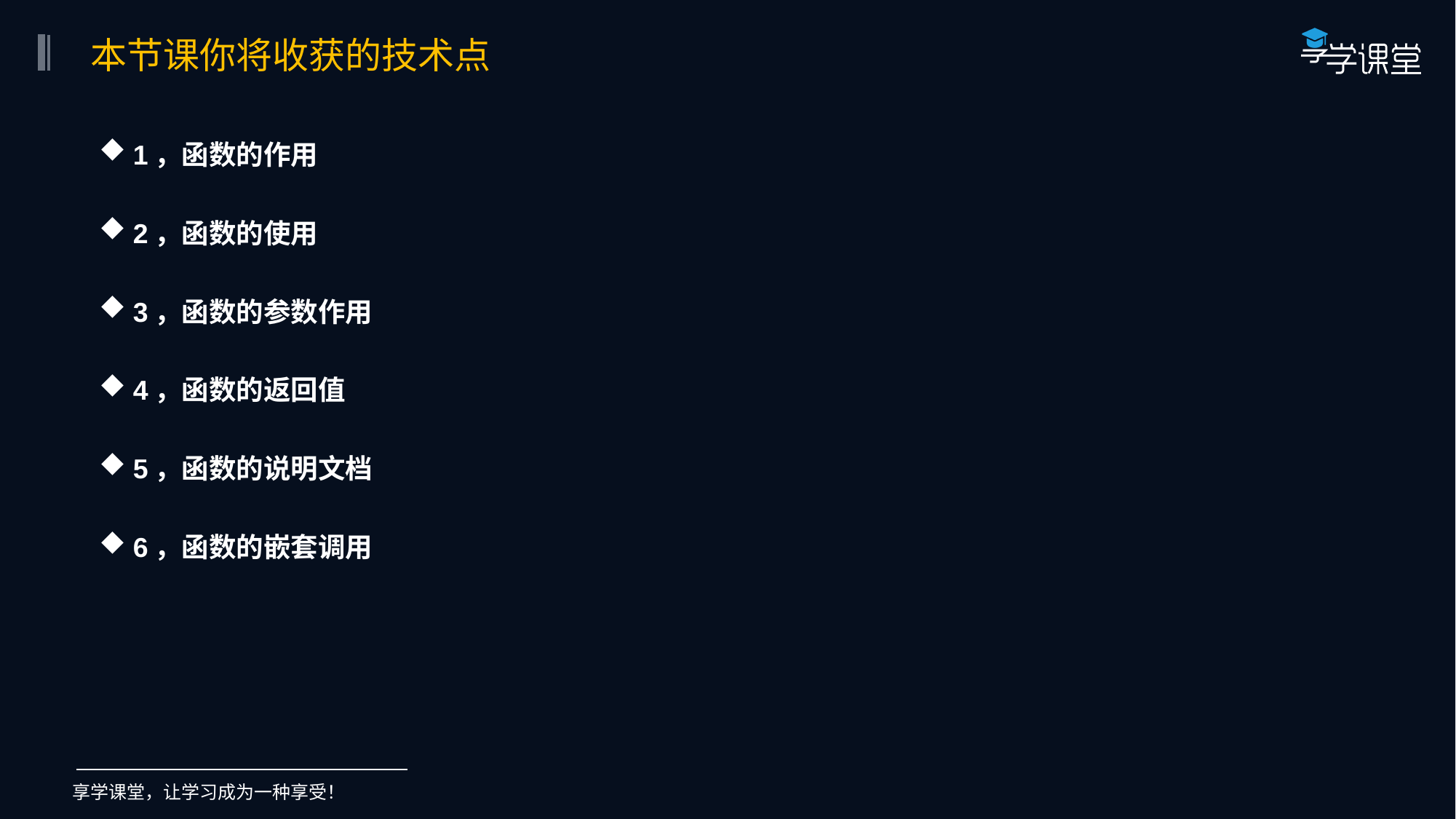

本节课你将收获的技术点
1，函数的作用
2，函数的使用
3，函数的参数作用
4，函数的返回值
5，函数的说明文档
6，函数的嵌套调用